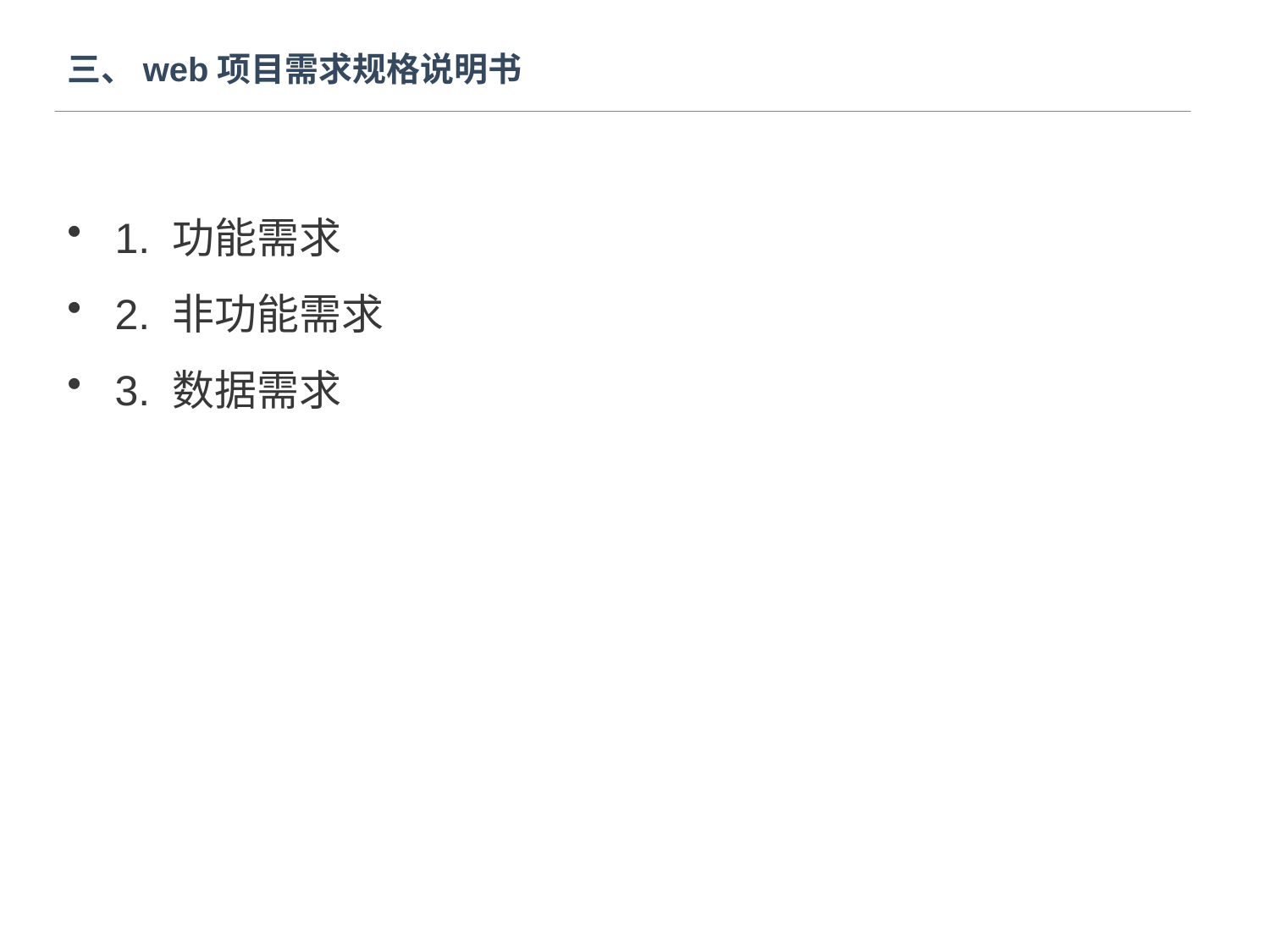

三、web项目需求规格说明书

1. 功能需求
2. 非功能需求
3. 数据需求